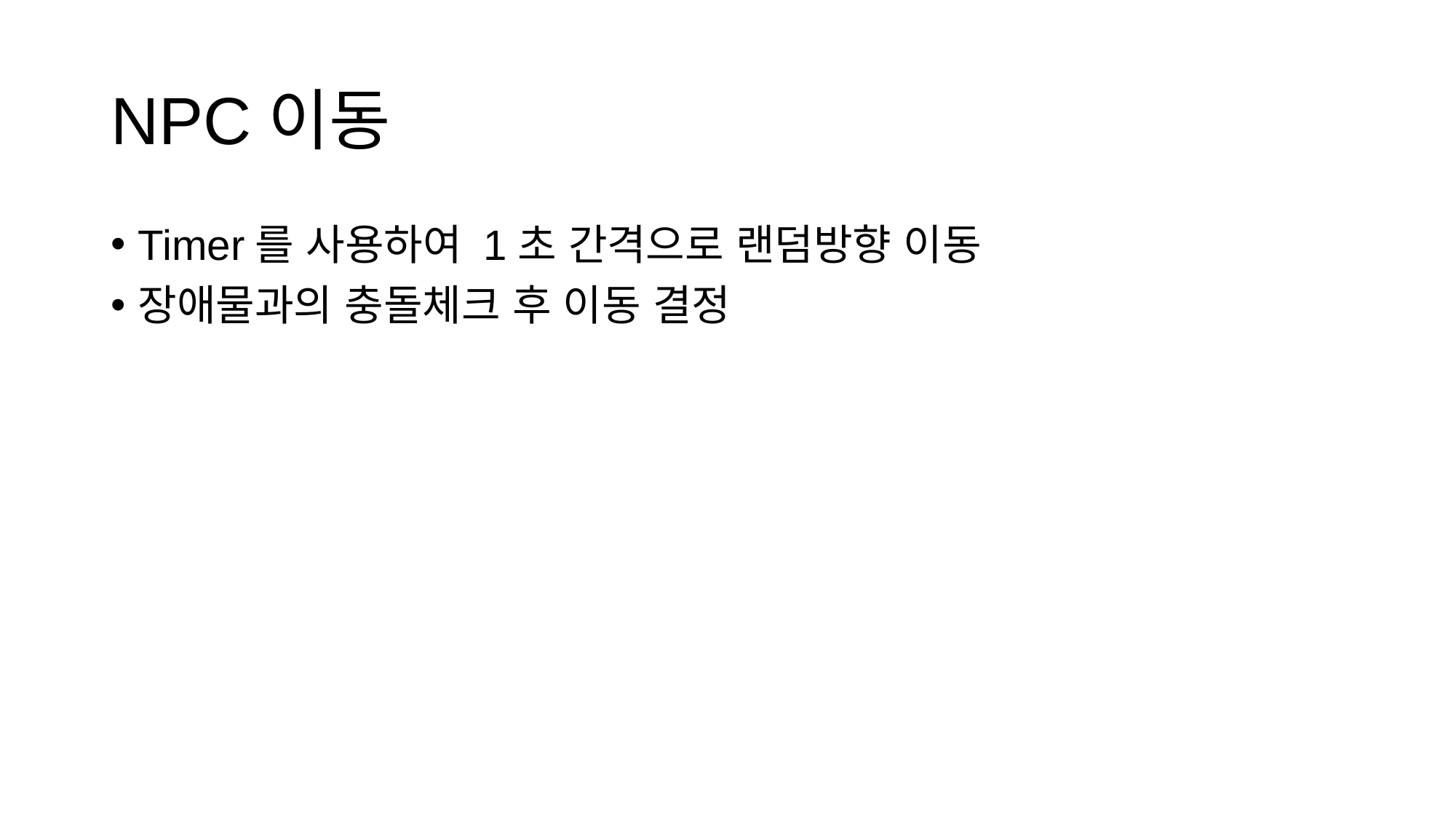

# NPC이동
Timer를 사용하여 1초 간격으로 랜덤방향 이동
장애물과의 충돌체크 후 이동 결정